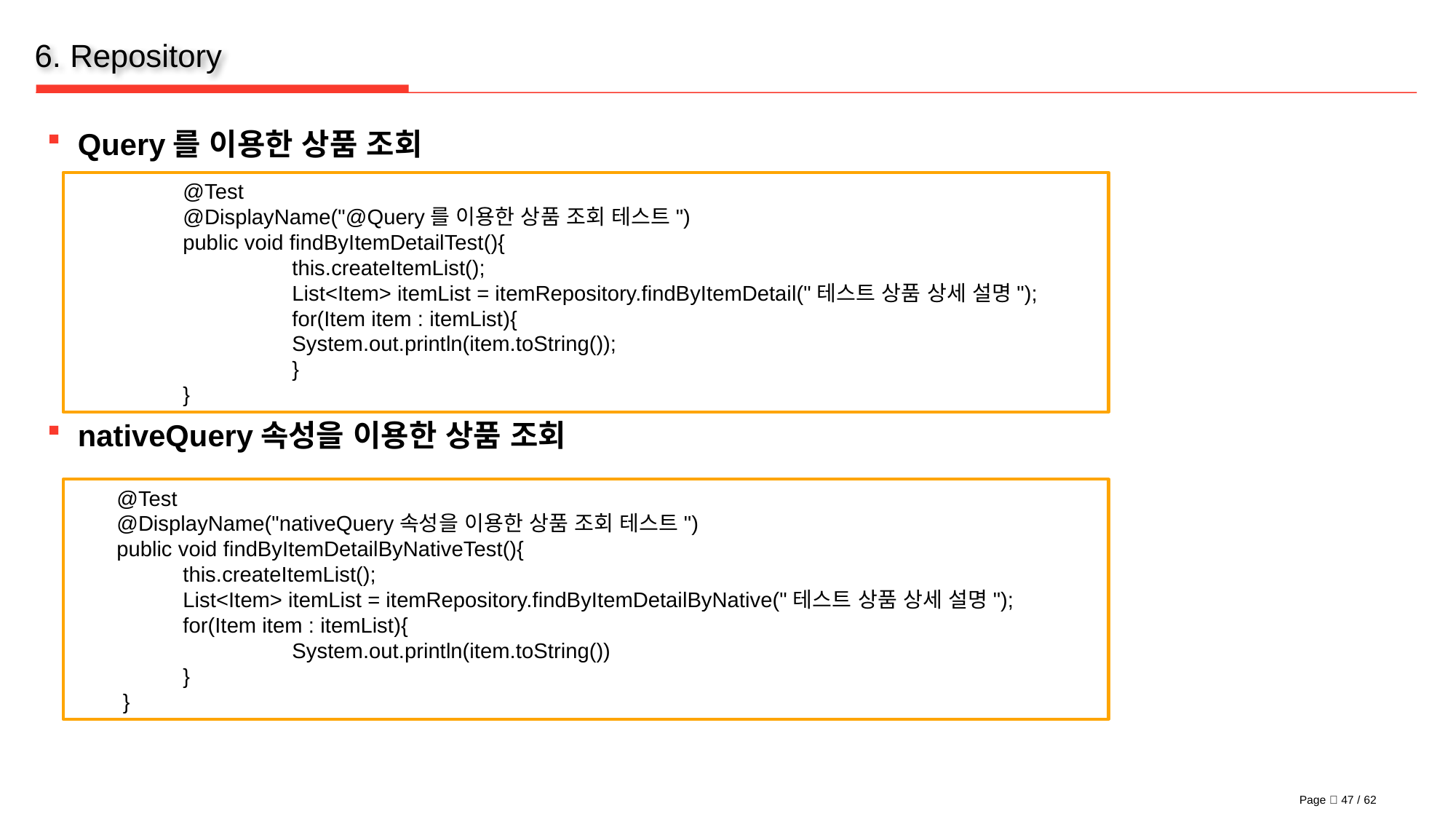

# 6. Repository
Query를 이용한 상품 조회

nativeQuery속성을 이용한 상품 조회
	@Test
	@DisplayName("@Query를 이용한 상품 조회 테스트")
	public void findByItemDetailTest(){
		this.createItemList();
	        	List<Item> itemList = itemRepository.findByItemDetail("테스트 상품 상세 설명");
	        	for(Item item : itemList){
	            	System.out.println(item.toString());
	        	}
	}
	@Test
	@DisplayName("nativeQuery속성을 이용한 상품 조회 테스트")
	public void findByItemDetailByNativeTest(){
		this.createItemList();
		List<Item> itemList = itemRepository.findByItemDetailByNative("테스트 상품 상세 설명");
		for(Item item : itemList){
			System.out.println(item.toString())
		}
	 }